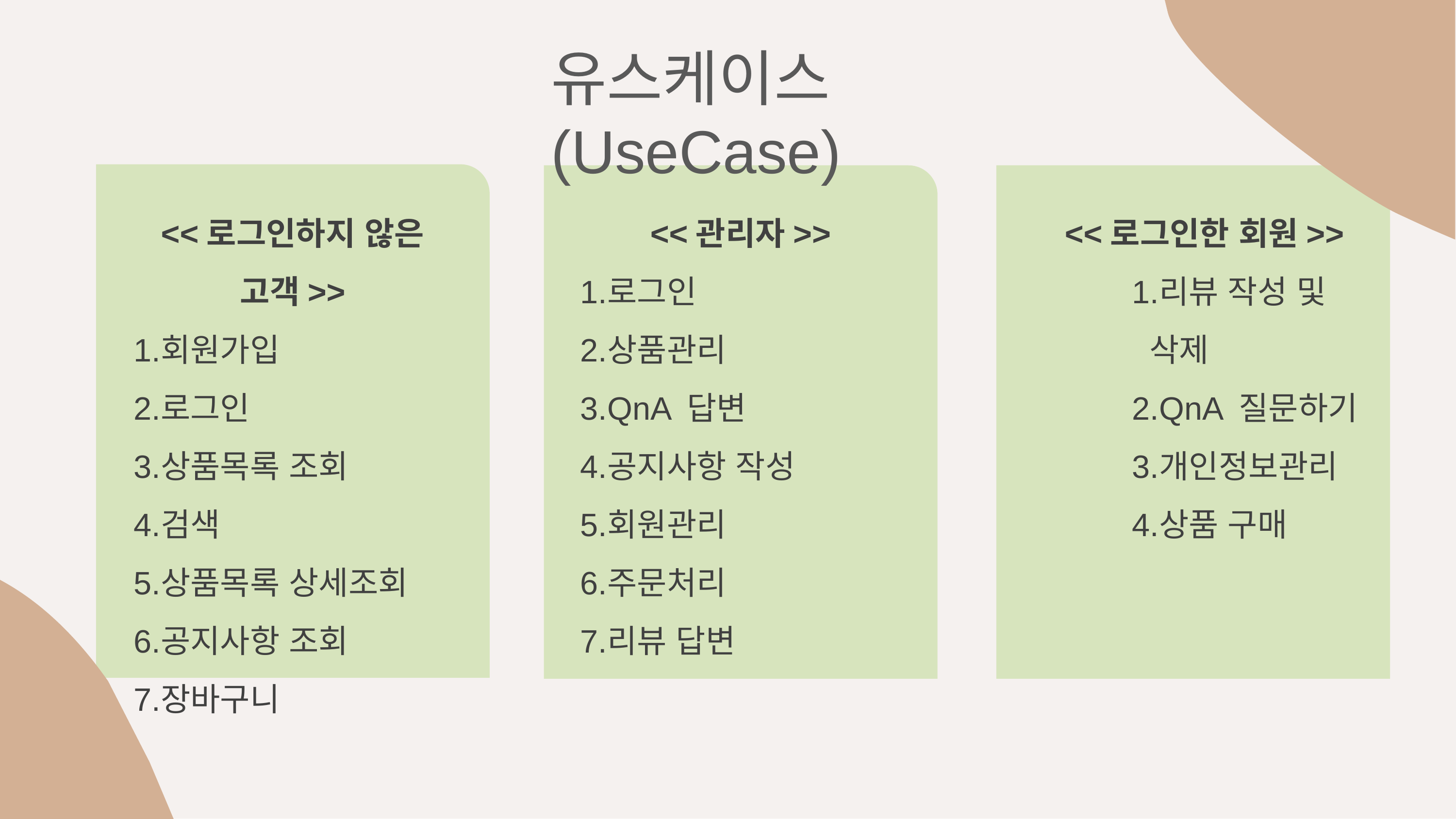

유스케이스 (UseCase)

<<로그인하지 않은 고객>>
회원가입
로그인
상품목록 조회
검색
상품목록 상세조회
공지사항 조회
장바구니
<<관리자>>
로그인
상품관리
QnA 답변
공지사항 작성
회원관리
주문처리
리뷰 답변
<<로그인한 회원>>
리뷰 작성 및 삭제
QnA 질문하기
개인정보관리
상품 구매